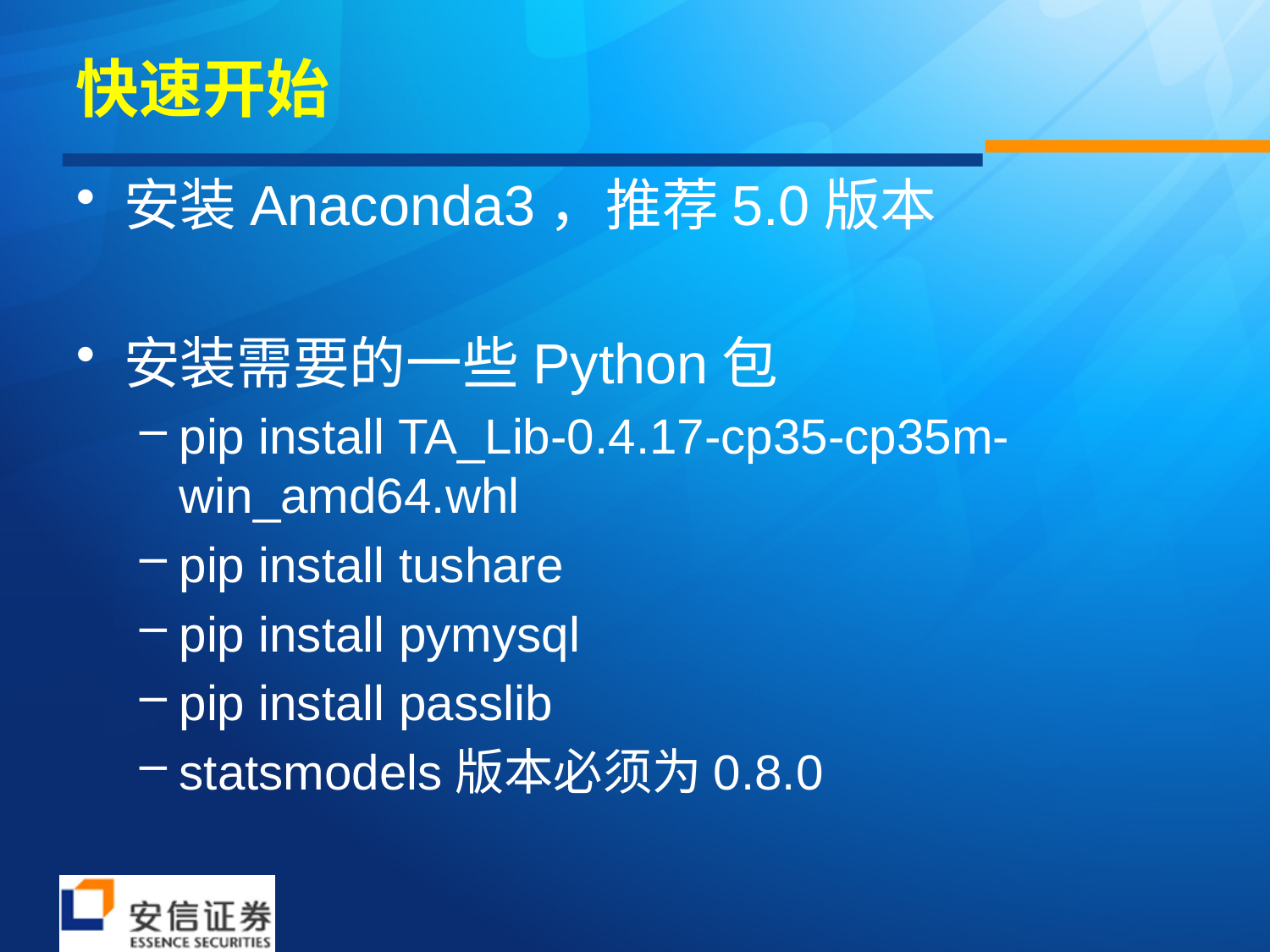

# 快速开始
安装Anaconda3，推荐5.0版本

安装需要的一些Python包
pip install TA_Lib-0.4.17-cp35-cp35m-win_amd64.whl
pip install tushare
pip install pymysql
pip install passlib
statsmodels版本必须为0.8.0